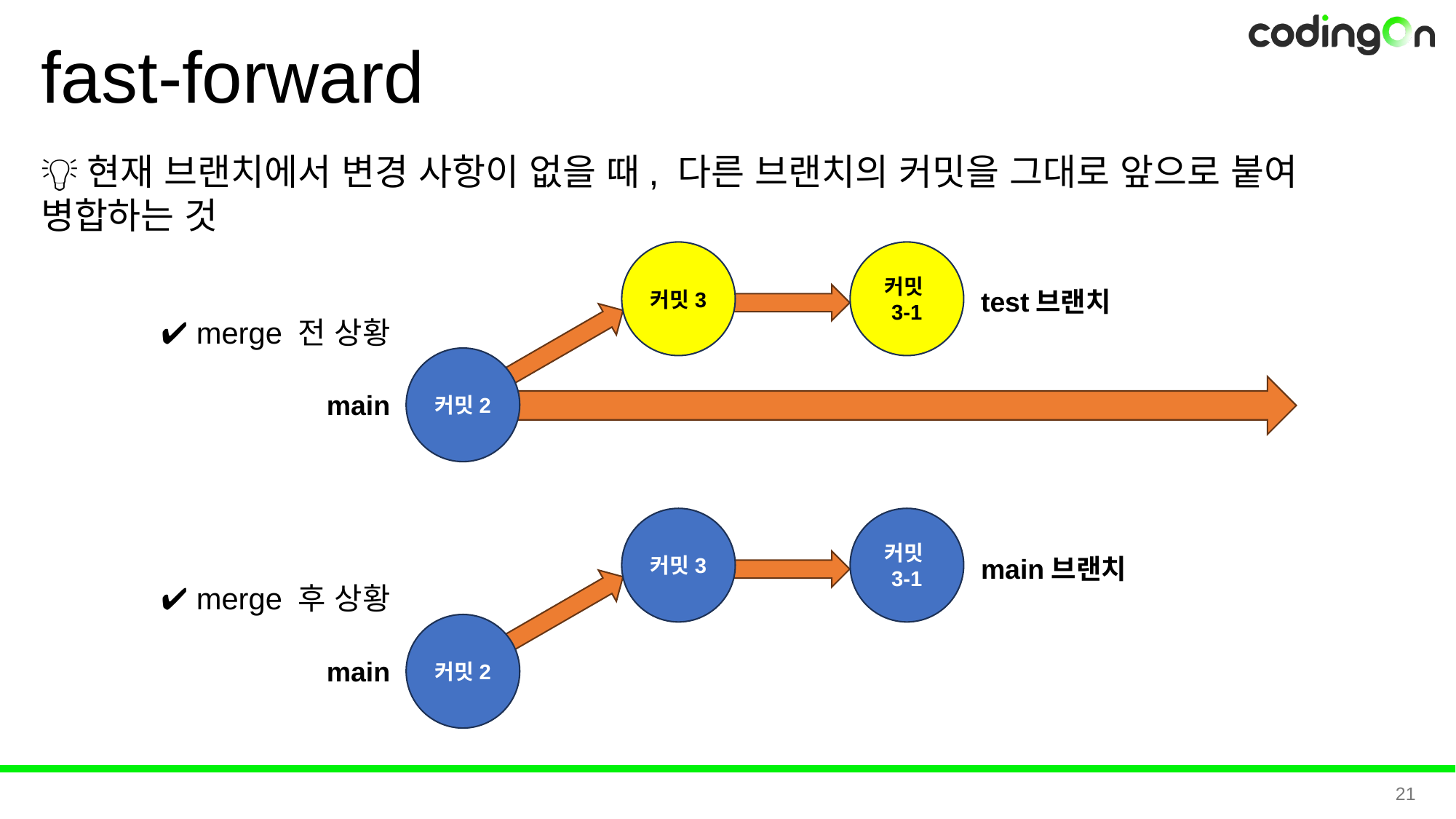

# fast-forward
💡현재 브랜치에서 변경 사항이 없을 때, 다른 브랜치의 커밋을 그대로 앞으로 붙여 병합하는 것
커밋3
커밋3-1

test브랜치
✔️ merge 전 상황
커밋2

main
커밋3
커밋3-1

main브랜치
✔️ merge 후 상황
커밋2
main
21